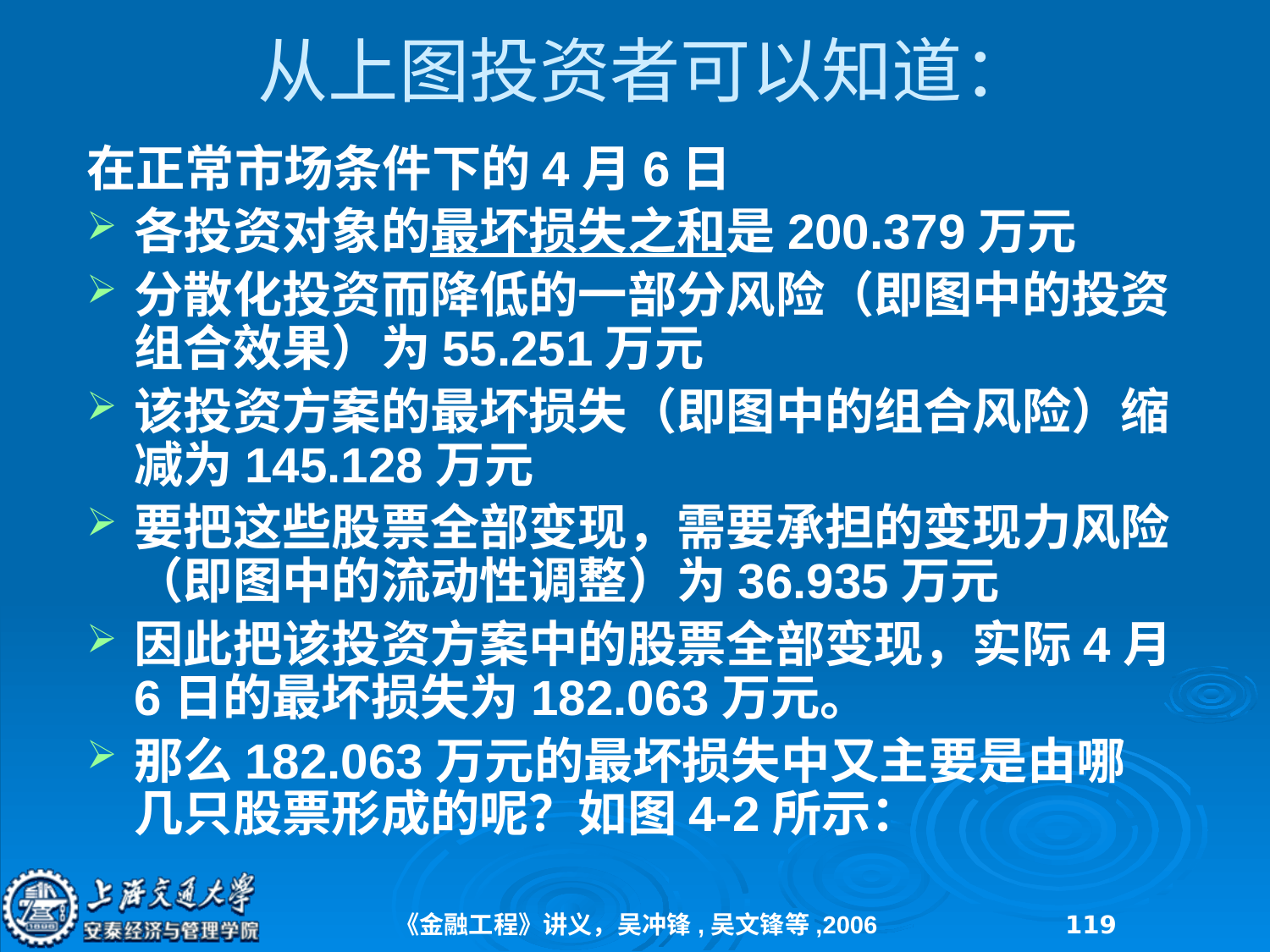

# 从上图投资者可以知道：
在正常市场条件下的4月6日
各投资对象的最坏损失之和是200.379万元
分散化投资而降低的一部分风险（即图中的投资组合效果）为55.251万元
该投资方案的最坏损失（即图中的组合风险）缩减为145.128万元
要把这些股票全部变现，需要承担的变现力风险（即图中的流动性调整）为36.935万元
因此把该投资方案中的股票全部变现，实际4月6日的最坏损失为182.063万元。
那么182.063万元的最坏损失中又主要是由哪几只股票形成的呢？如图4-2所示：